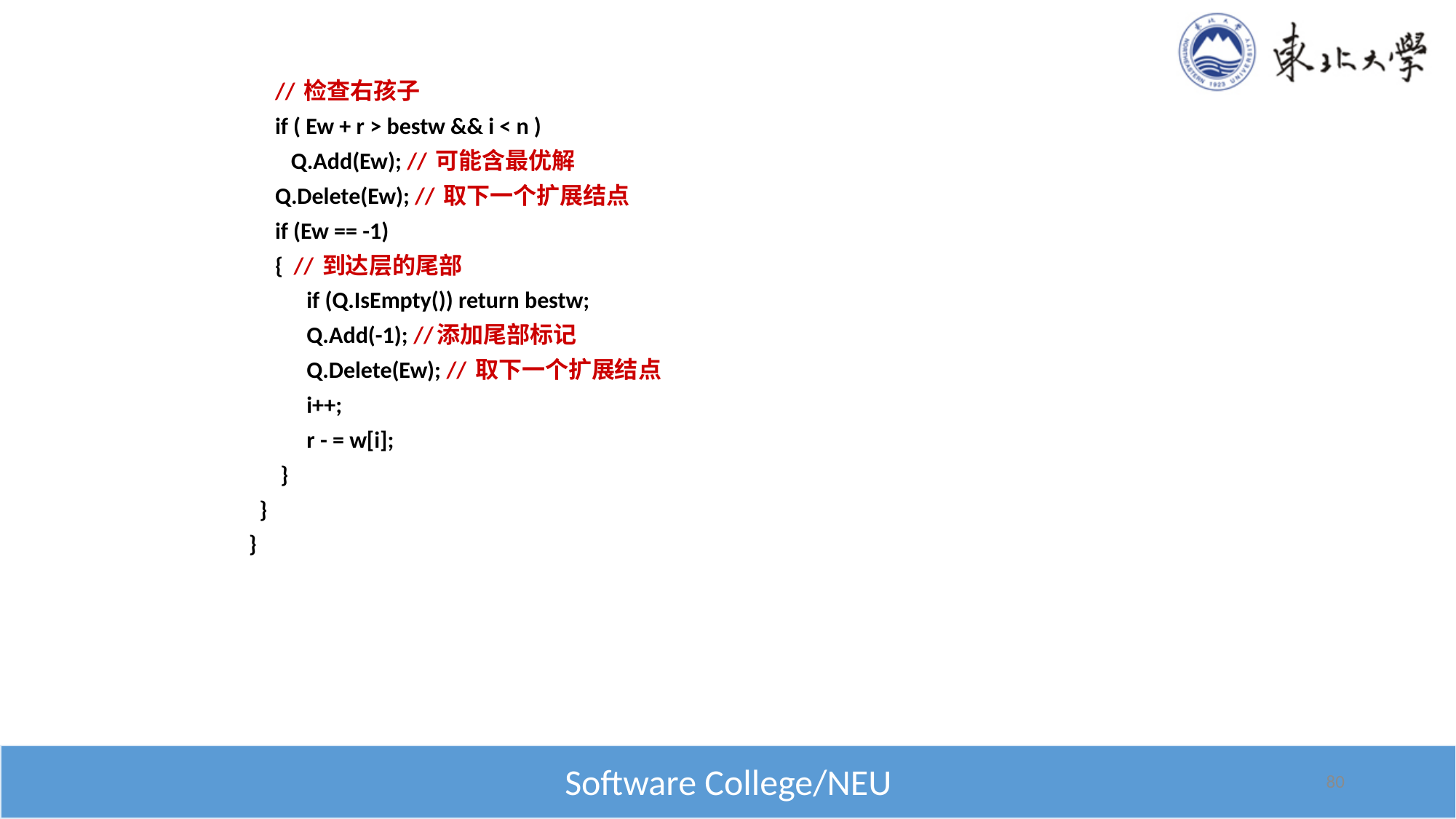

// 检查右孩子
     if ( Ew + r > bestw && i < n )
        Q.Add(Ew); // 可能含最优解
     Q.Delete(Ew); // 取下一个扩展结点
     if (Ew == -1)
     {  // 到达层的尾部
           if (Q.IsEmpty()) return bestw;
           Q.Add(-1); //添加尾部标记
           Q.Delete(Ew); // 取下一个扩展结点
           i++;
           r - = w[i];
      }
  }
}

80